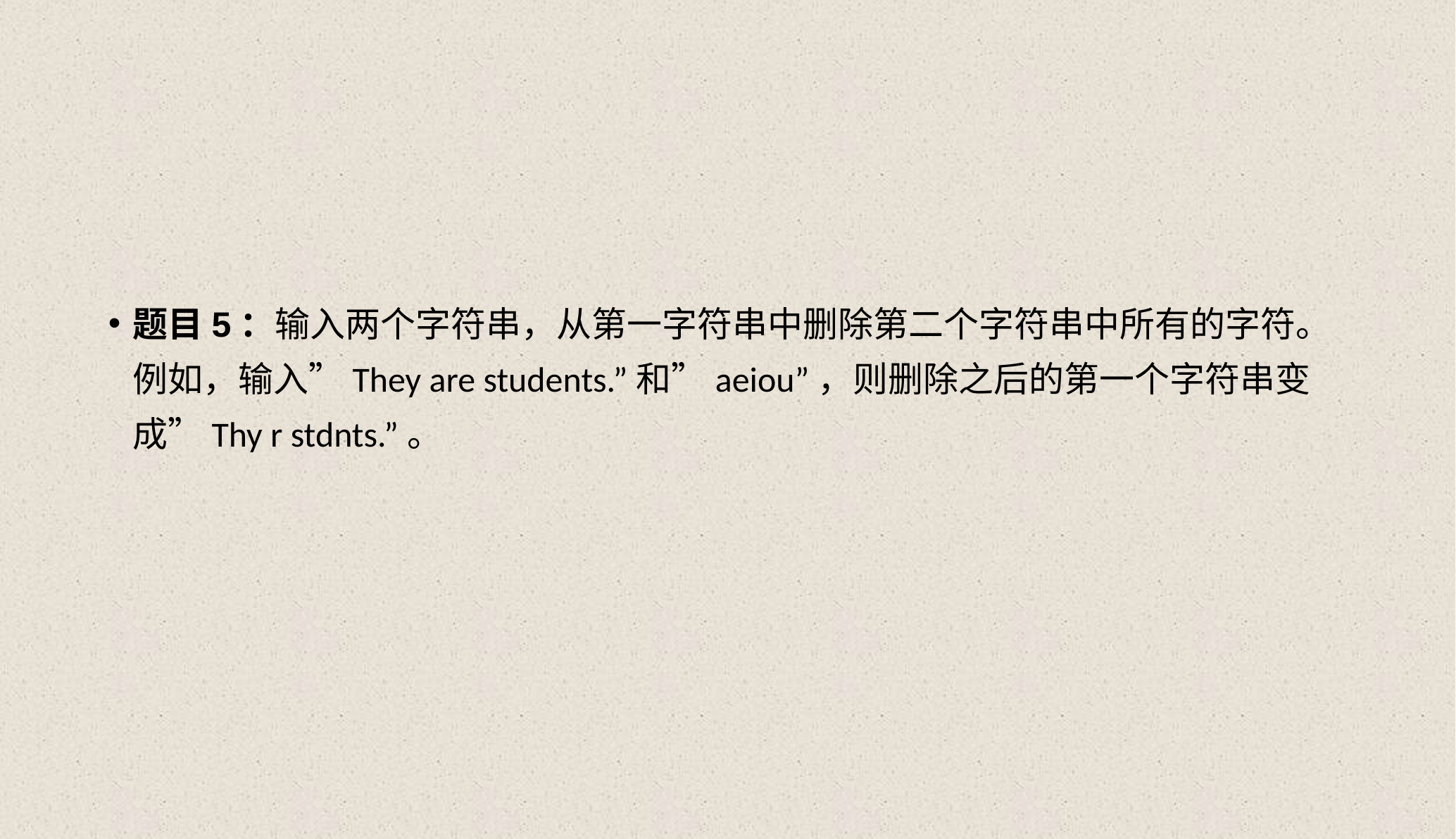

题目5：输入两个字符串，从第一字符串中删除第二个字符串中所有的字符。例如，输入”They are students.”和”aeiou”，则删除之后的第一个字符串变成”Thy r stdnts.”。